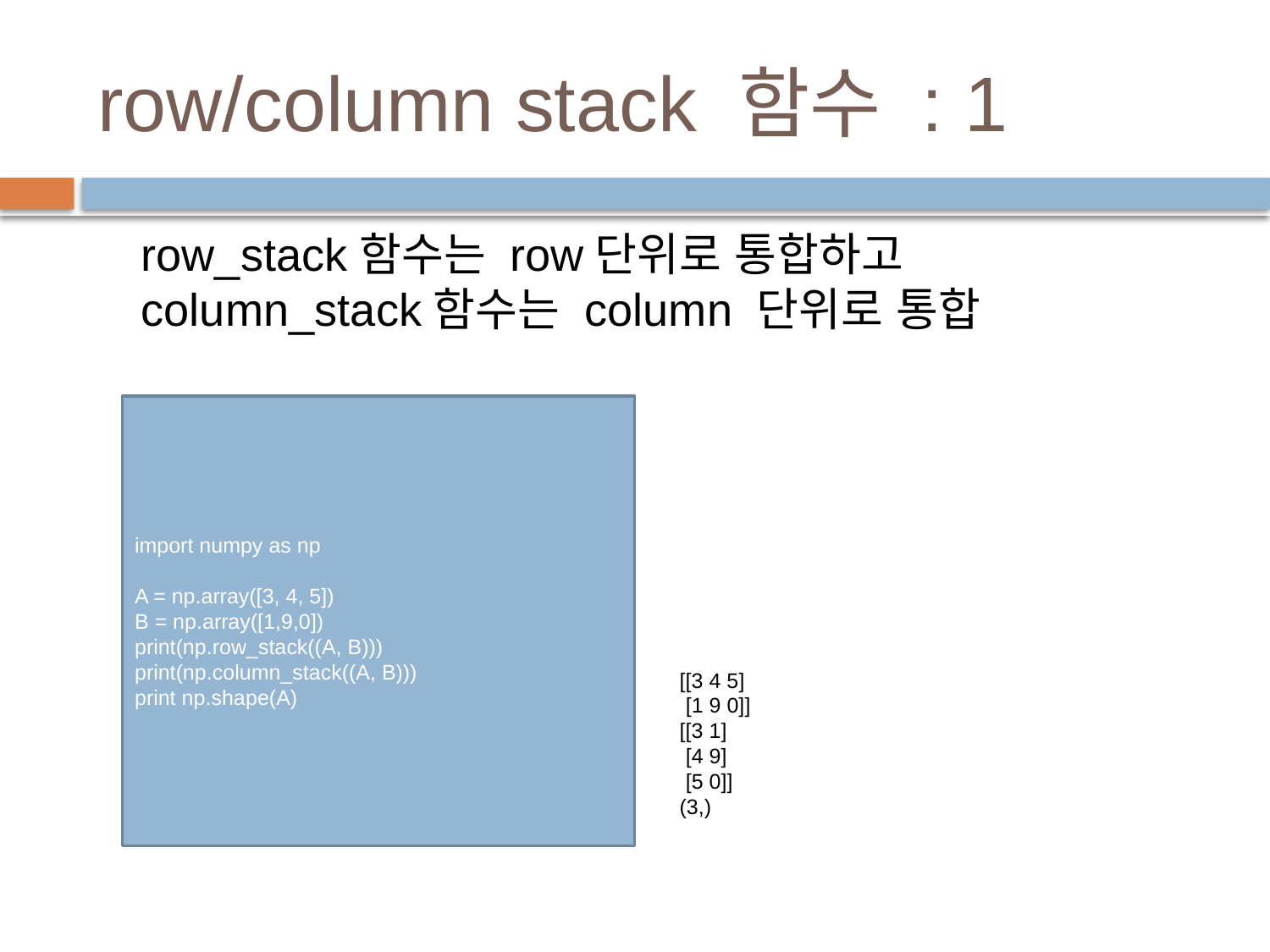

# row/column stack 함수 : 1
row_stack함수는 row단위로 통합하고 column_stack함수는 column 단위로 통합
import numpy as np

A = np.array([3, 4, 5])
B = np.array([1,9,0])
print(np.row_stack((A, B)))
print(np.column_stack((A, B)))
print np.shape(A)
[[3 4 5]
 [1 9 0]]
[[3 1]
 [4 9]
 [5 0]]
(3,)